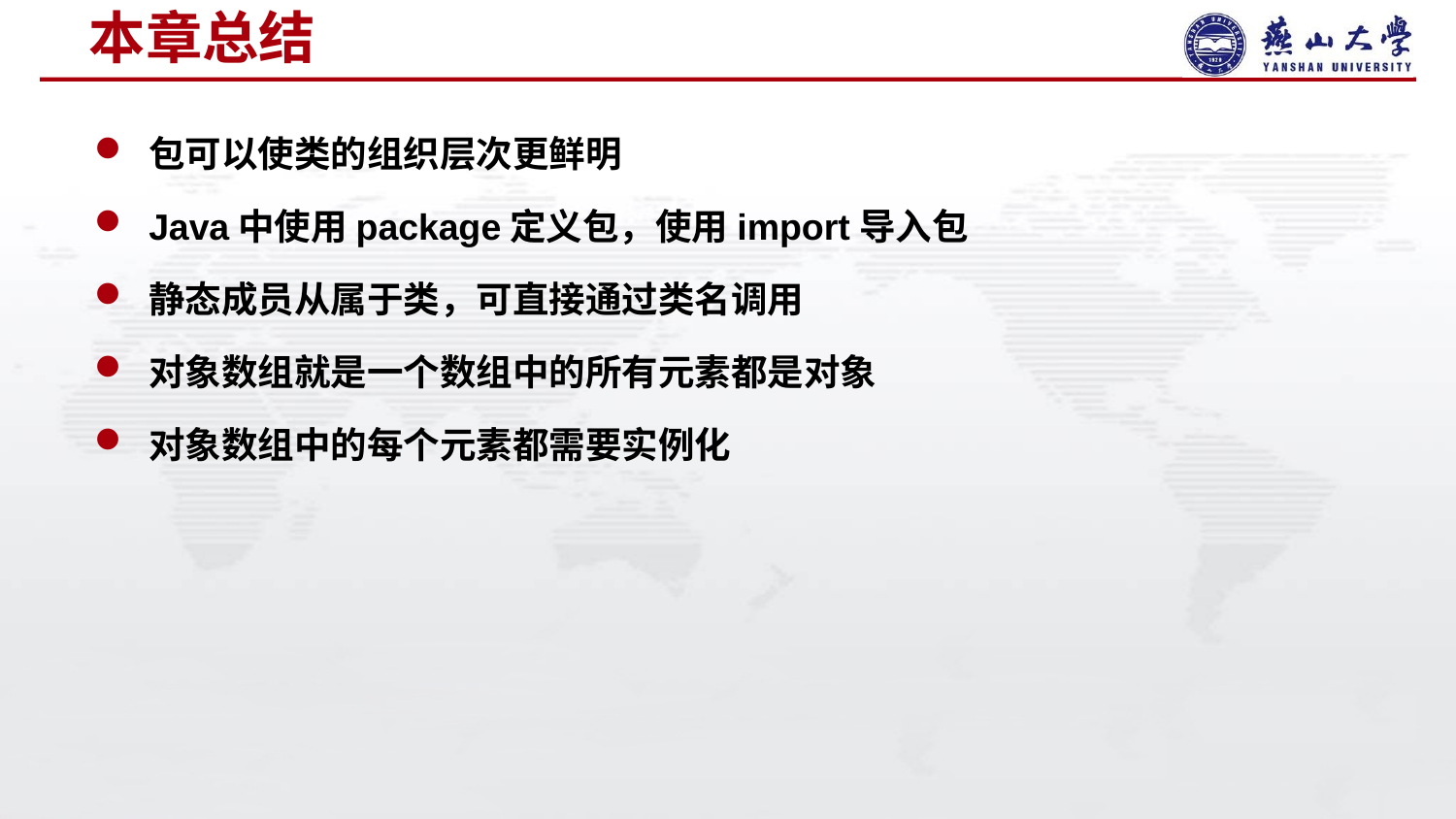

# 本章总结
包可以使类的组织层次更鲜明
Java中使用package定义包，使用import导入包
静态成员从属于类，可直接通过类名调用
对象数组就是一个数组中的所有元素都是对象
对象数组中的每个元素都需要实例化